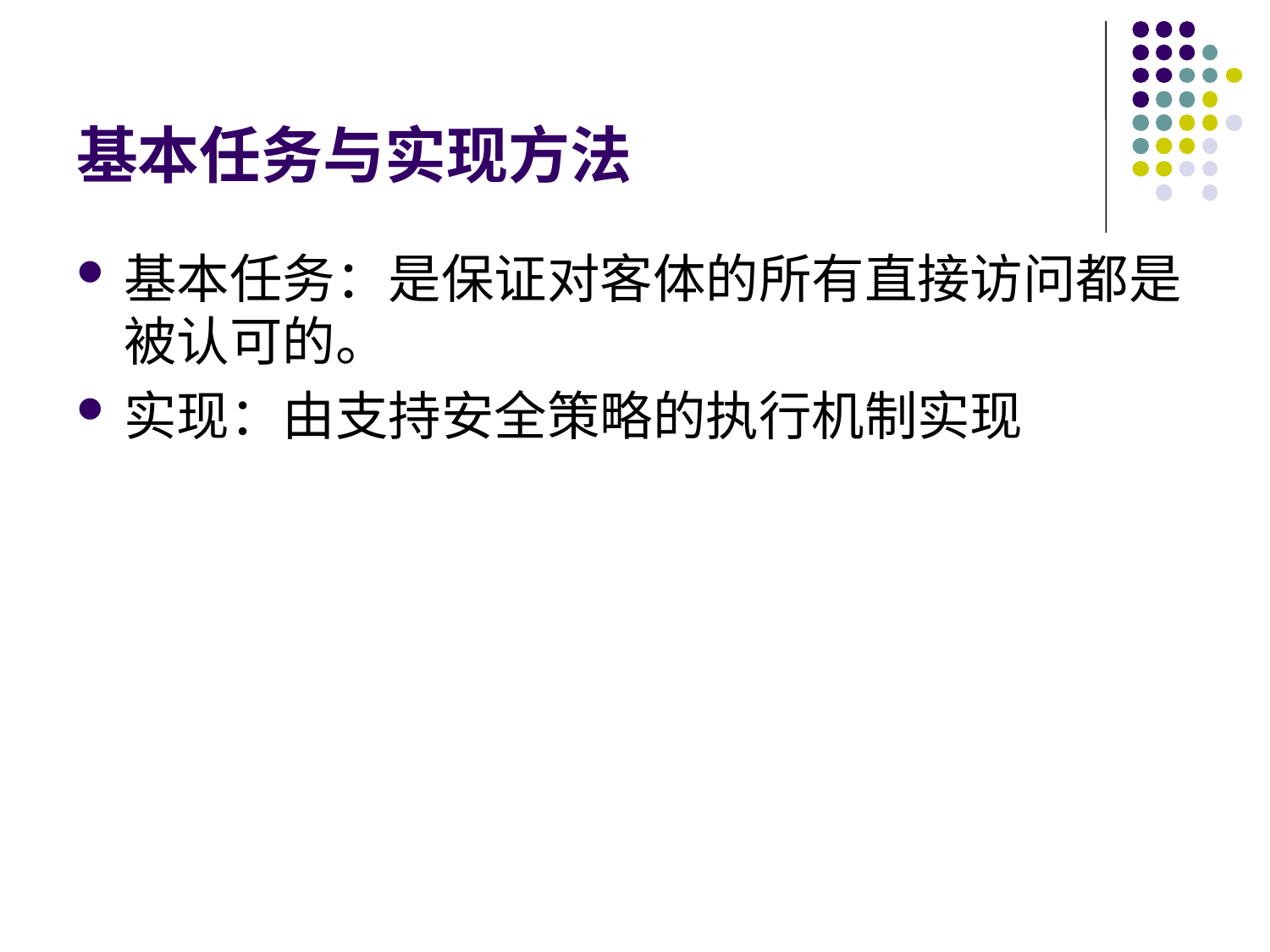

# 基本任务与实现方法
基本任务：是保证对客体的所有直接访问都是被认可的。
实现：由支持安全策略的执行机制实现